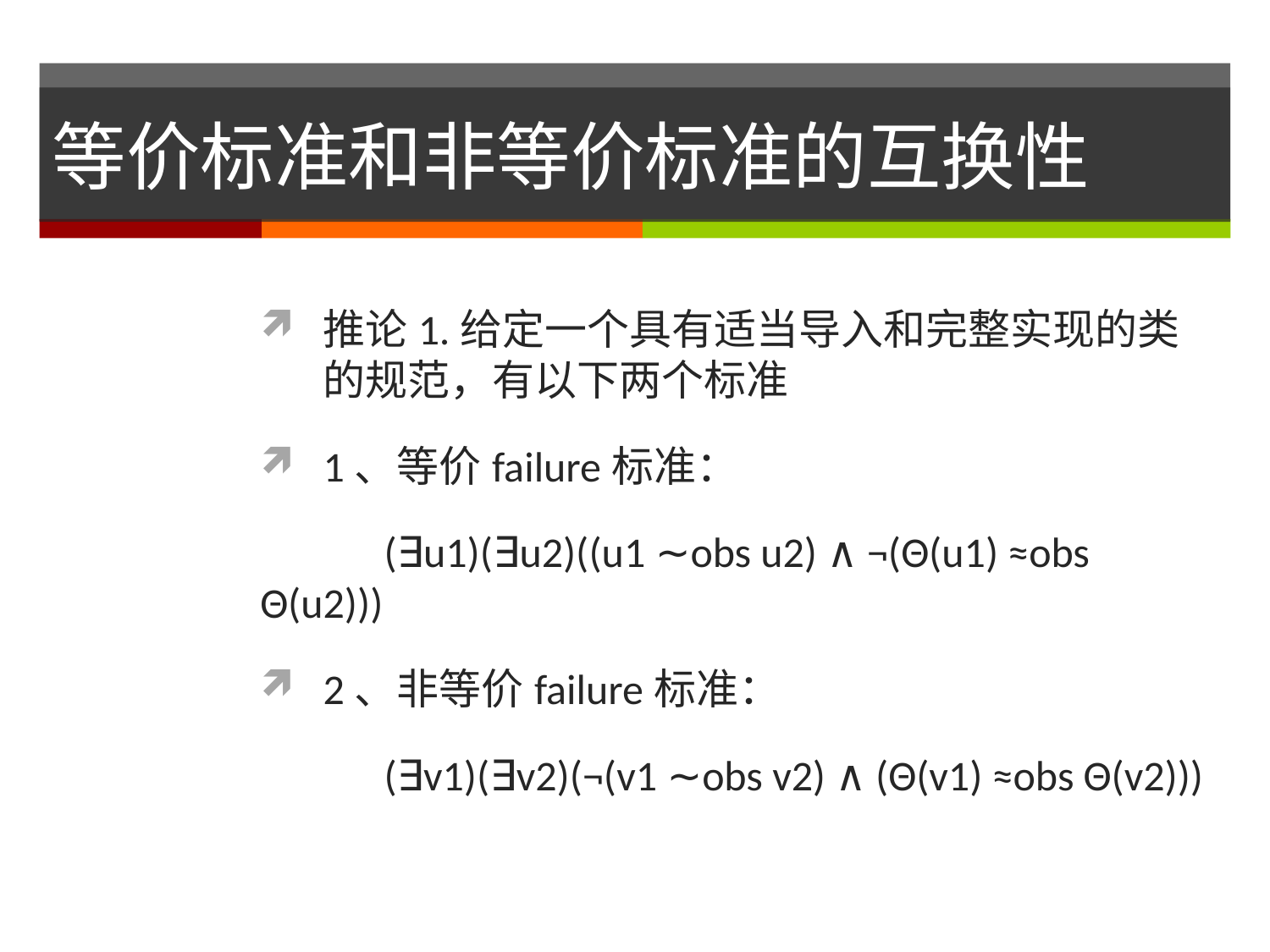

# 等价标准和非等价标准的互换性
推论1.给定一个具有适当导入和完整实现的类的规范，有以下两个标准
1、等价failure标准：
             (∃u1)(∃u2)((u1 ∼obs u2) ∧ ¬(Θ(u1) ≈obs Θ(u2)))
2、非等价failure标准：
             (∃v1)(∃v2)(¬(v1 ∼obs v2) ∧ (Θ(v1) ≈obs Θ(v2)))